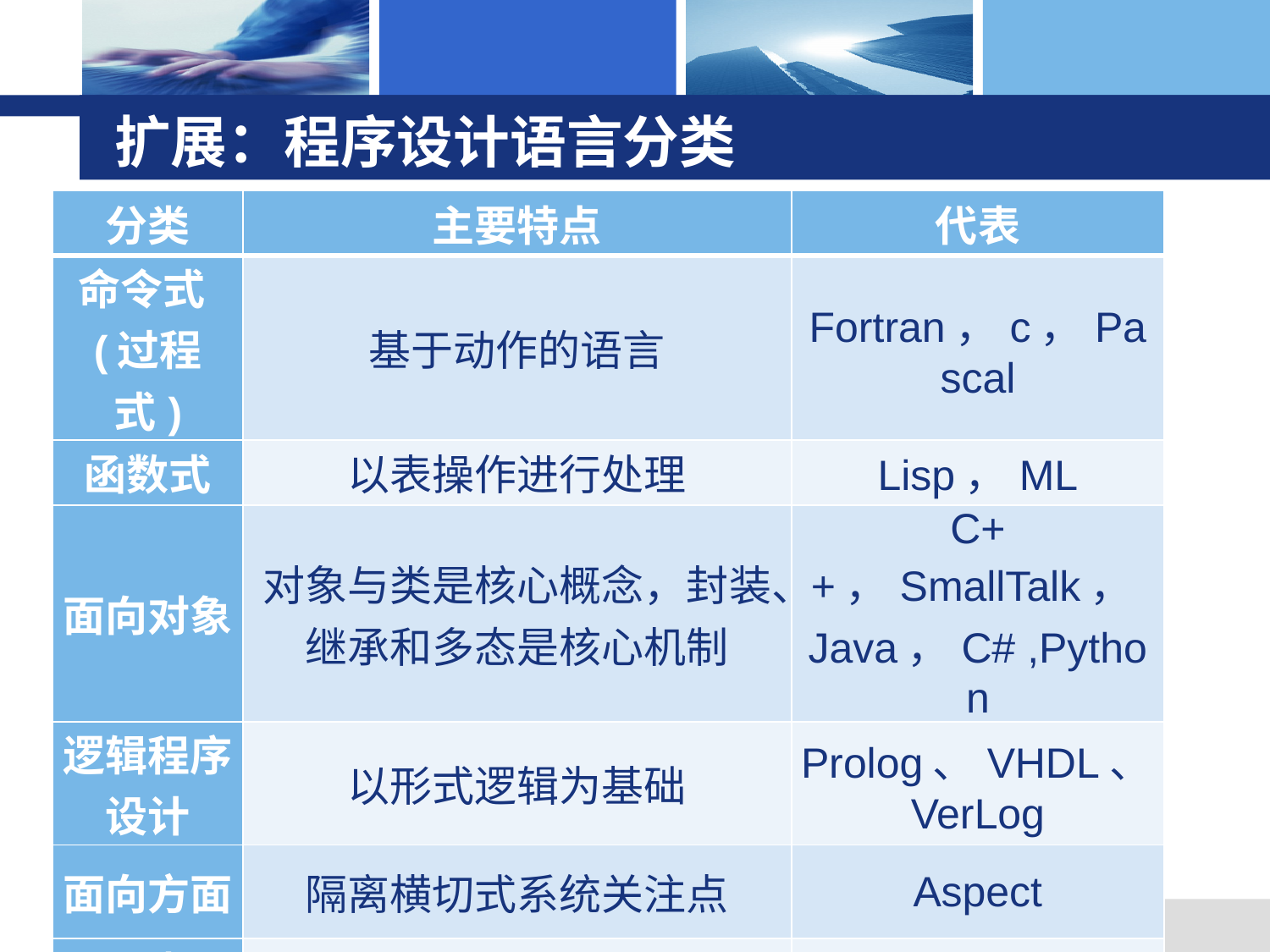

# 扩展：程序设计语言分类
| 分类 | 主要特点 | 代表 |
| --- | --- | --- |
| 命令式(过程式) | 基于动作的语言 | Fortran，c，Pascal |
| 函数式 | 以表操作进行处理 | Lisp，ML |
| 面向对象 | 对象与类是核心概念，封装、继承和多态是核心机制 | C++，SmallTalk，Java，C# ,Python |
| 逻辑程序设计 | 以形式逻辑为基础 | Prolog、VHDL、VerLog |
| 面向方面 | 隔离横切式系统关注点 | Aspect |
| 脚本 | 编写脚本使用 | Python、Javascript |
27